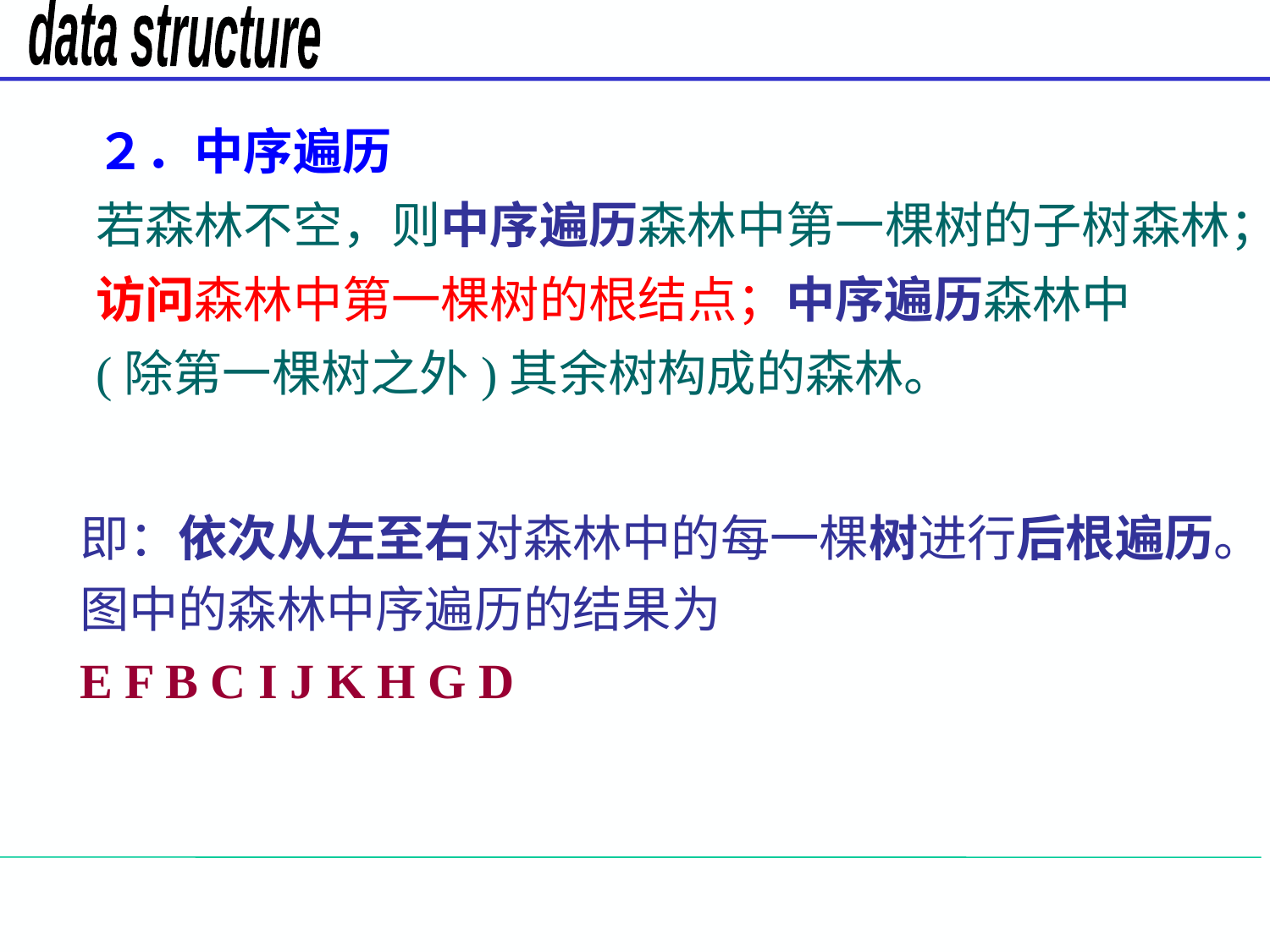

２．中序遍历
若森林不空，则中序遍历森林中第一棵树的子树森林；
访问森林中第一棵树的根结点；中序遍历森林中
(除第一棵树之外)其余树构成的森林。
即：依次从左至右对森林中的每一棵树进行后根遍历。
图中的森林中序遍历的结果为
E F B C I J K H G D